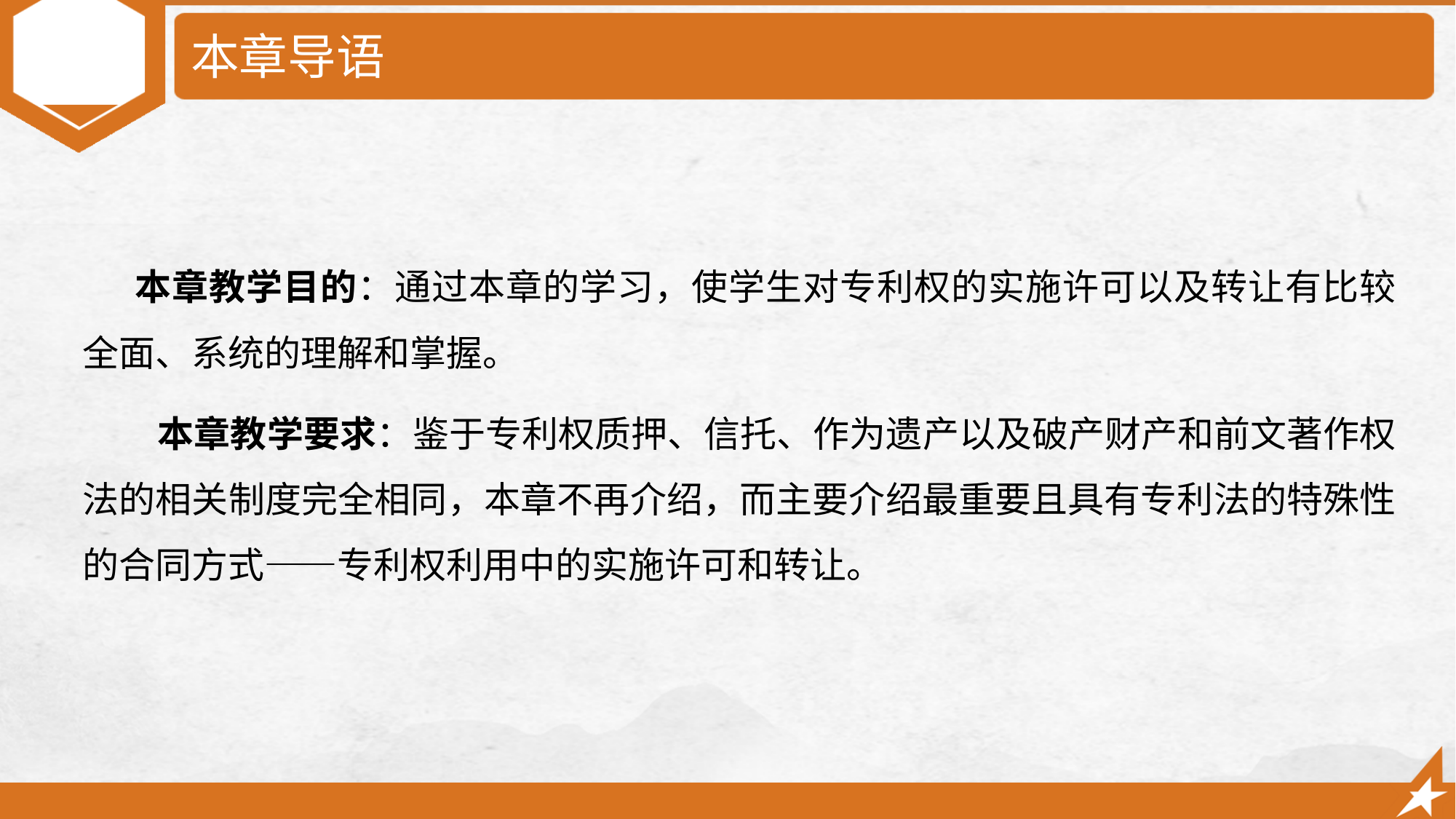

# 本章导语

    本章教学目的：通过本章的学习，使学生对专利权的实施许可以及转让有比较全面、系统的理解和掌握。
本章教学要求：鉴于专利权质押、信托、作为遗产以及破产财产和前文著作权法的相关制度完全相同，本章不再介绍，而主要介绍最重要且具有专利法的特殊性的合同方式——专利权利用中的实施许可和转让。